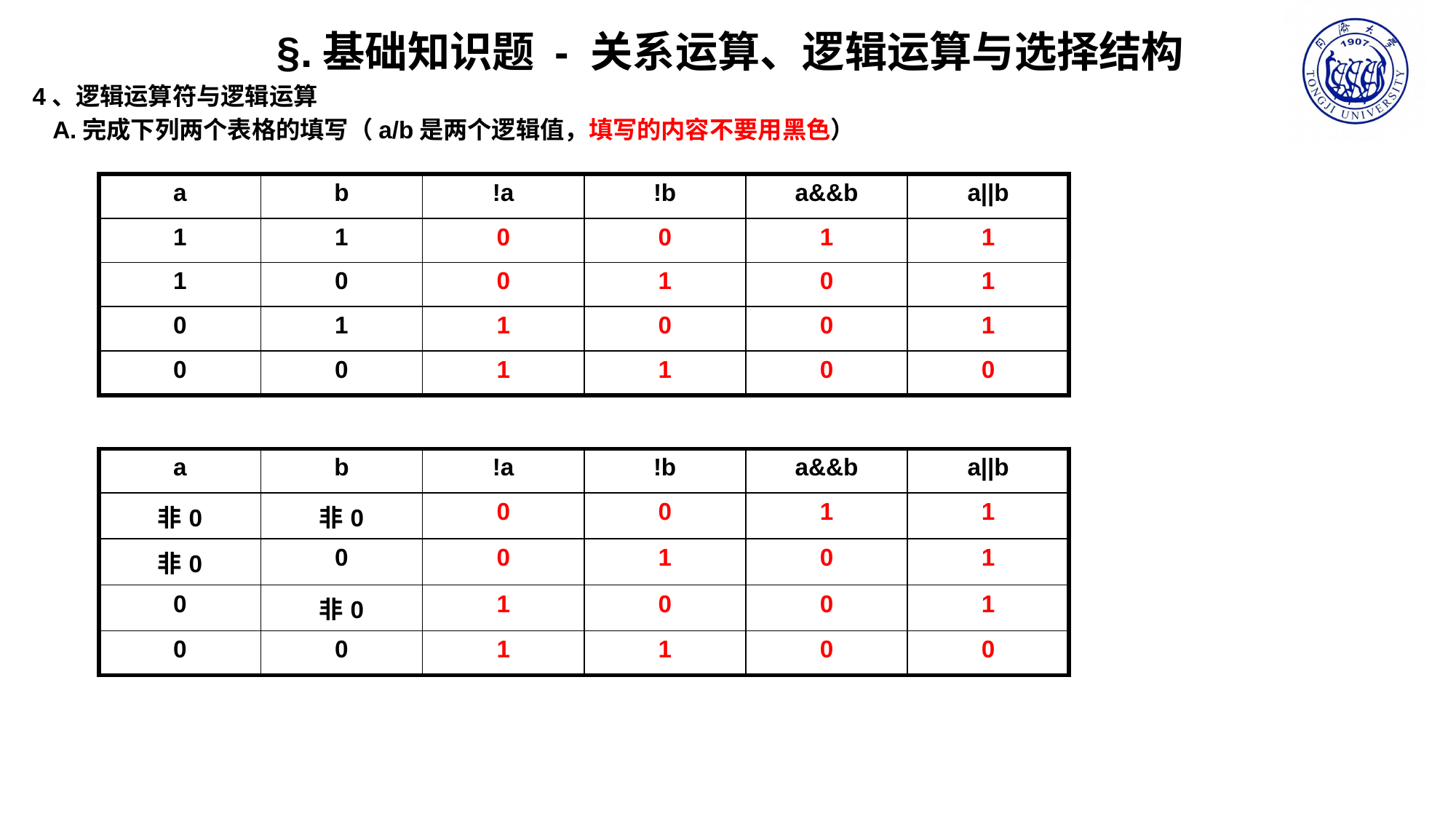

§.基础知识题 - 关系运算、逻辑运算与选择结构
4、逻辑运算符与逻辑运算
   A.完成下列两个表格的填写（a/b是两个逻辑值，填写的内容不要用黑色）
| a | b | !a | !b | a&&b | a||b |
| --- | --- | --- | --- | --- | --- |
| 1 | 1 | 0 | 0 | 1 | 1 |
| 1 | 0 | 0 | 1 | 0 | 1 |
| 0 | 1 | 1 | 0 | 0 | 1 |
| 0 | 0 | 1 | 1 | 0 | 0 |
| a | b | !a | !b | a&&b | a||b |
| --- | --- | --- | --- | --- | --- |
| 非0 | 非0 | 0 | 0 | 1 | 1 |
| 非0 | 0 | 0 | 1 | 0 | 1 |
| 0 | 非0 | 1 | 0 | 0 | 1 |
| 0 | 0 | 1 | 1 | 0 | 0 |